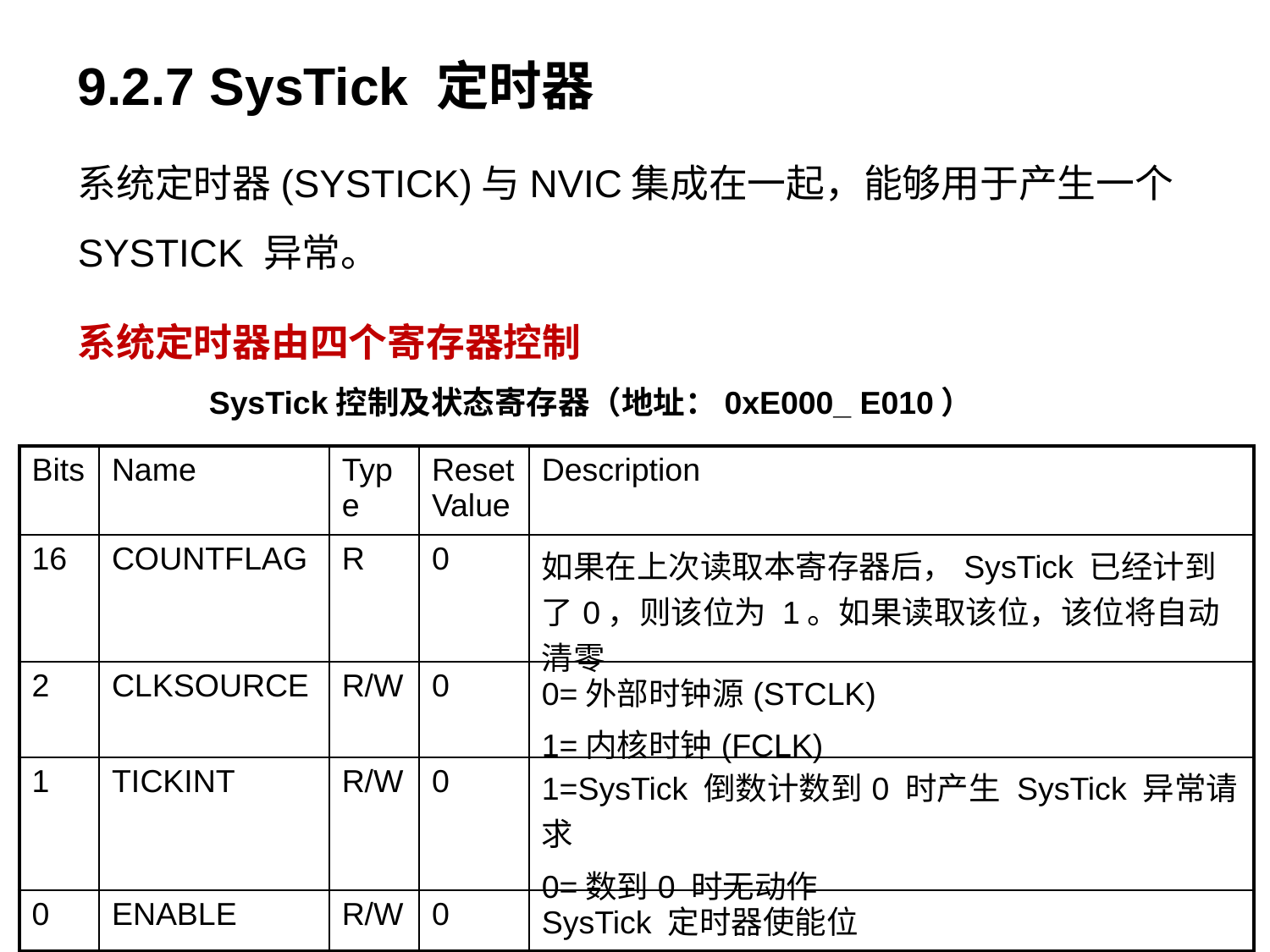

9.2.7 SysTick 定时器
系统定时器(SYSTICK)与NVIC集成在一起，能够用于产生一个SYSTICK 异常。
系统定时器由四个寄存器控制
SysTick控制及状态寄存器（地址：0xE000_ E010）
| Bits | Name | Type | Reset Value | Description |
| --- | --- | --- | --- | --- |
| 16 | COUNTFLAG | R | 0 | 如果在上次读取本寄存器后，SysTick 已经计到了0，则该位为 1。如果读取该位，该位将自动清零 |
| 2 | CLKSOURCE | R/W | 0 | 0=外部时钟源(STCLK) 1=内核时钟(FCLK) |
| 1 | TICKINT | R/W | 0 | 1=SysTick 倒数计数到0 时产生 SysTick 异常请求 0=数到0 时无动作 |
| 0 | ENABLE | R/W | 0 | SysTick 定时器使能位 |